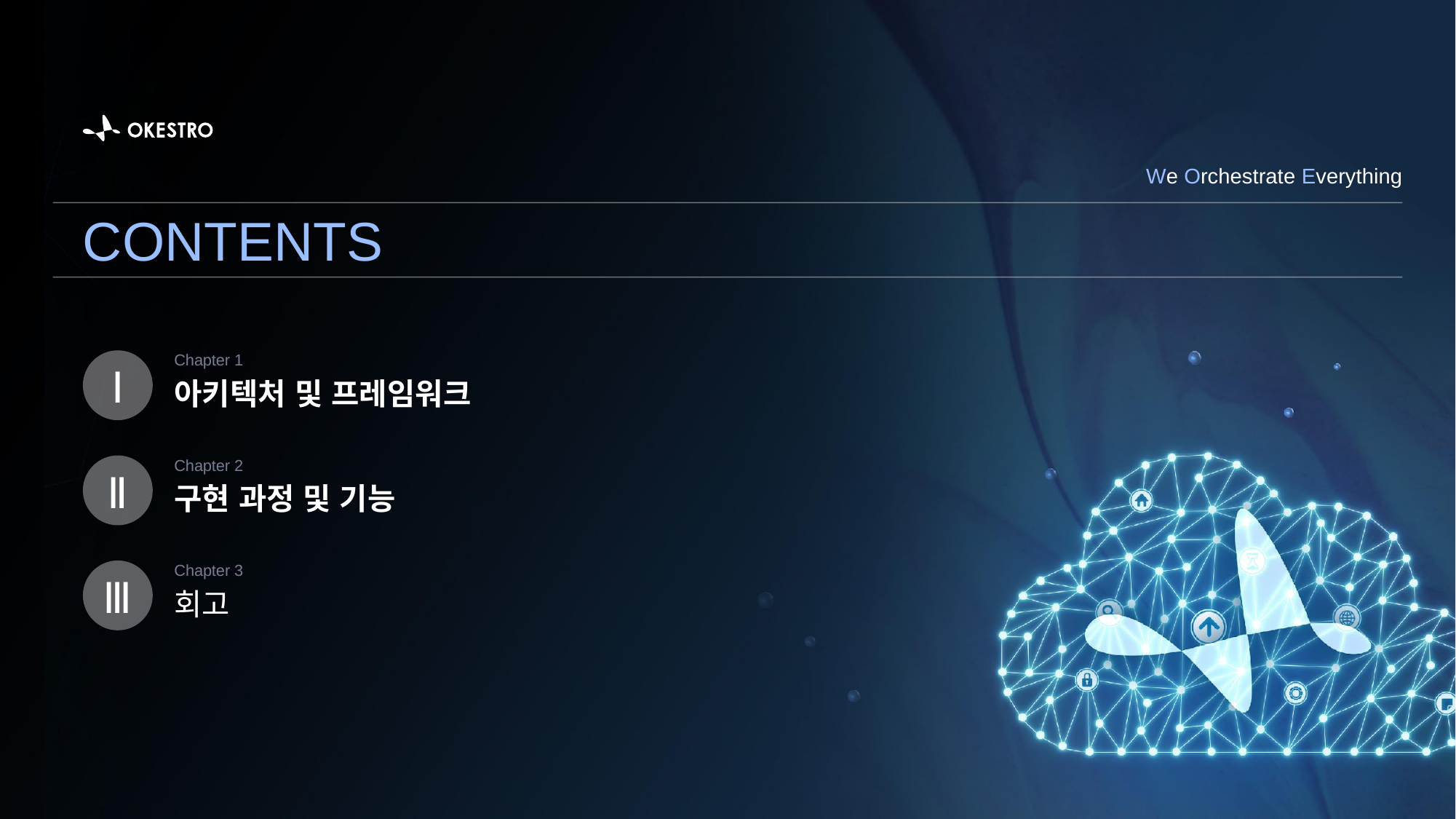

We Orchestrate Everything
CONTENTS
Chapter 1
Ⅰ
아키텍처 및 프레임워크
Chapter 2
Ⅱ
구현 과정 및 기능
Chapter 3
Ⅲ
회고